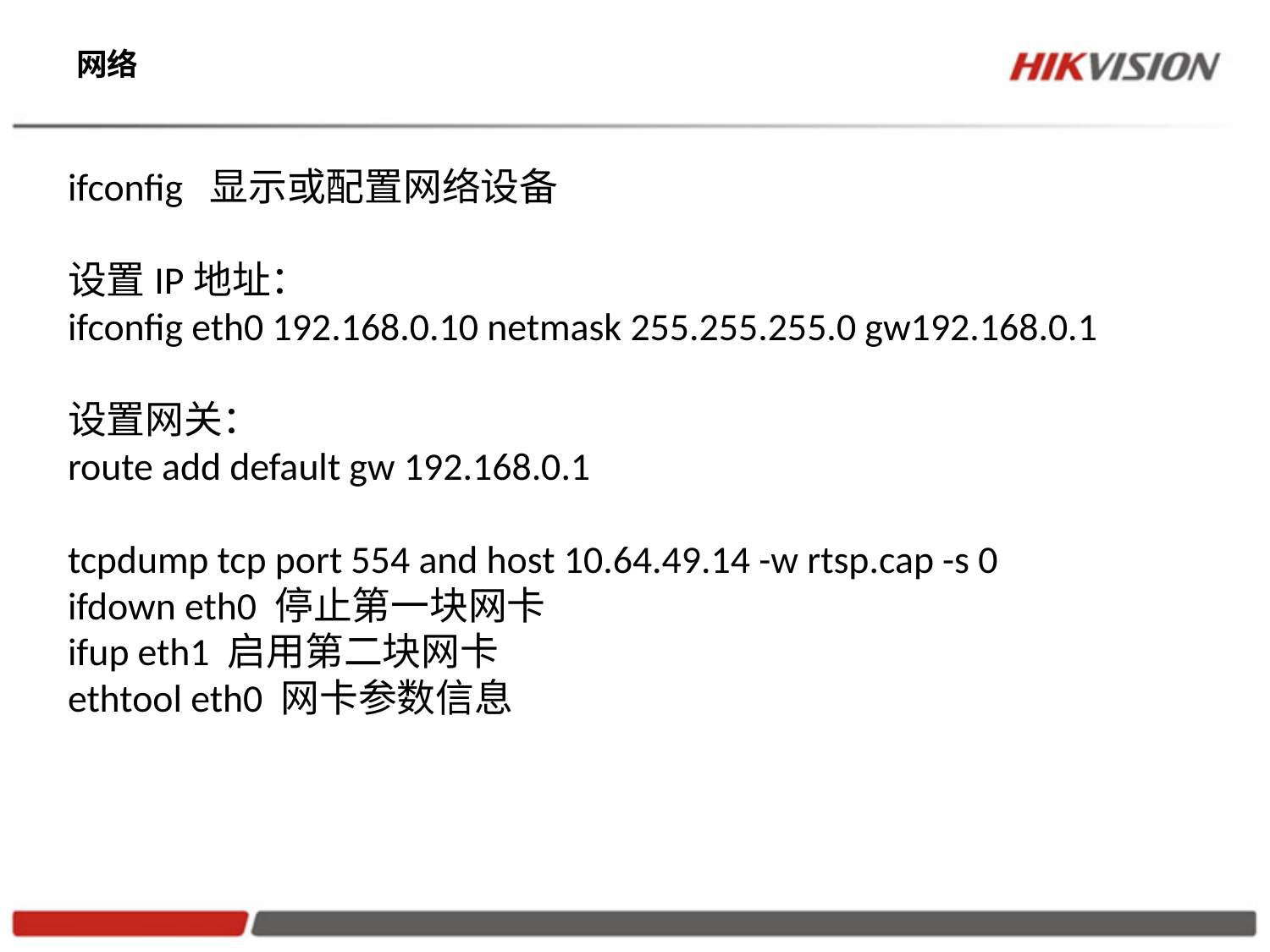

# 网络
ifconfig  显示或配置网络设备

设置IP地址：
ifconfig eth0 192.168.0.10 netmask 255.255.255.0 gw192.168.0.1

设置网关：
route add default gw 192.168.0.1

tcpdump tcp port 554 and host 10.64.49.14 -w rtsp.cap -s 0
ifdown eth0 停止第一块网卡
ifup eth1 启用第二块网卡
ethtool eth0 网卡参数信息